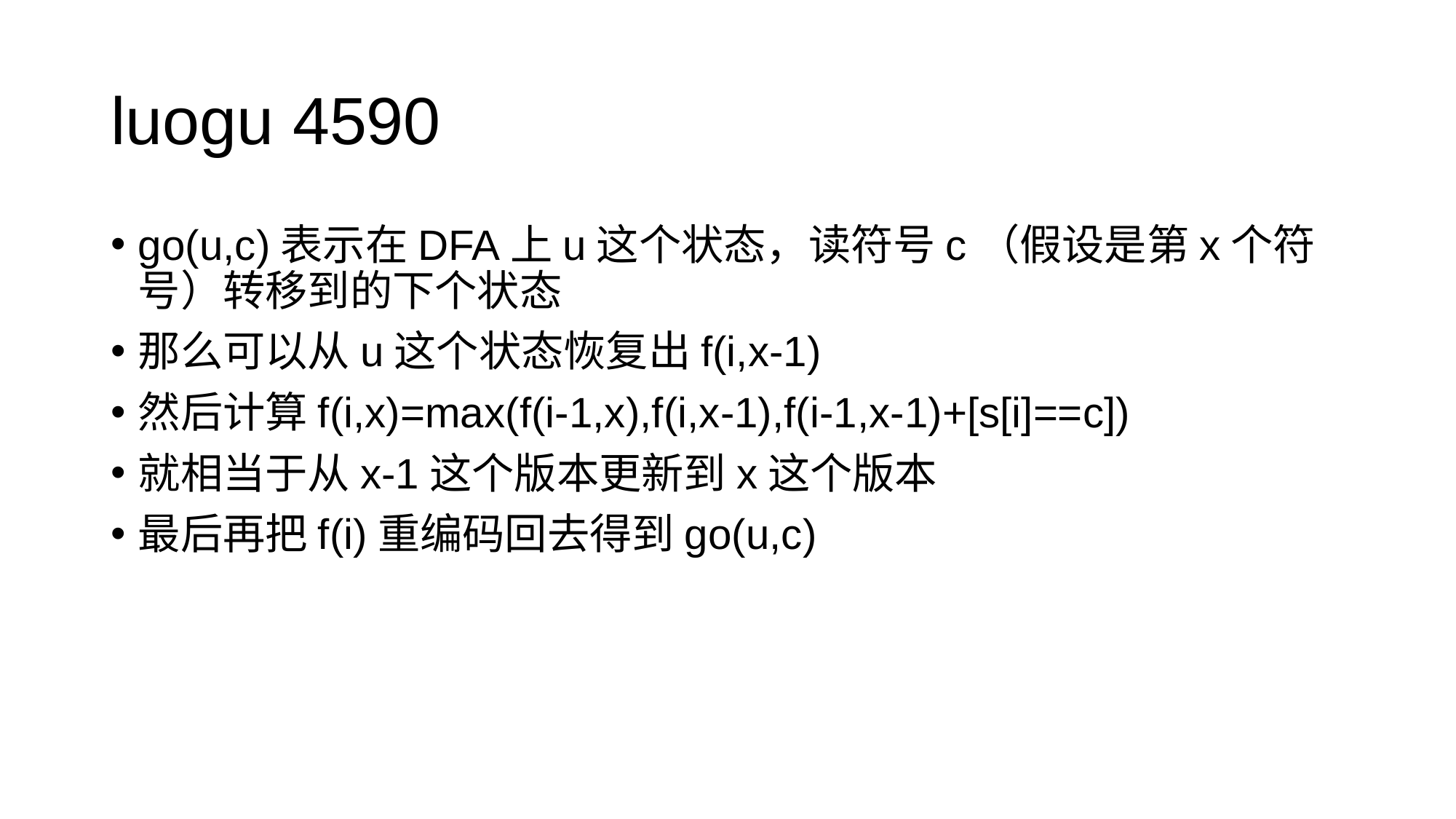

# luogu 4590
go(u,c)表示在DFA上u这个状态，读符号c（假设是第x个符号）转移到的下个状态
那么可以从u这个状态恢复出f(i,x-1)
然后计算f(i,x)=max(f(i-1,x),f(i,x-1),f(i-1,x-1)+[s[i]==c])
就相当于从x-1这个版本更新到x这个版本
最后再把f(i)重编码回去得到go(u,c)